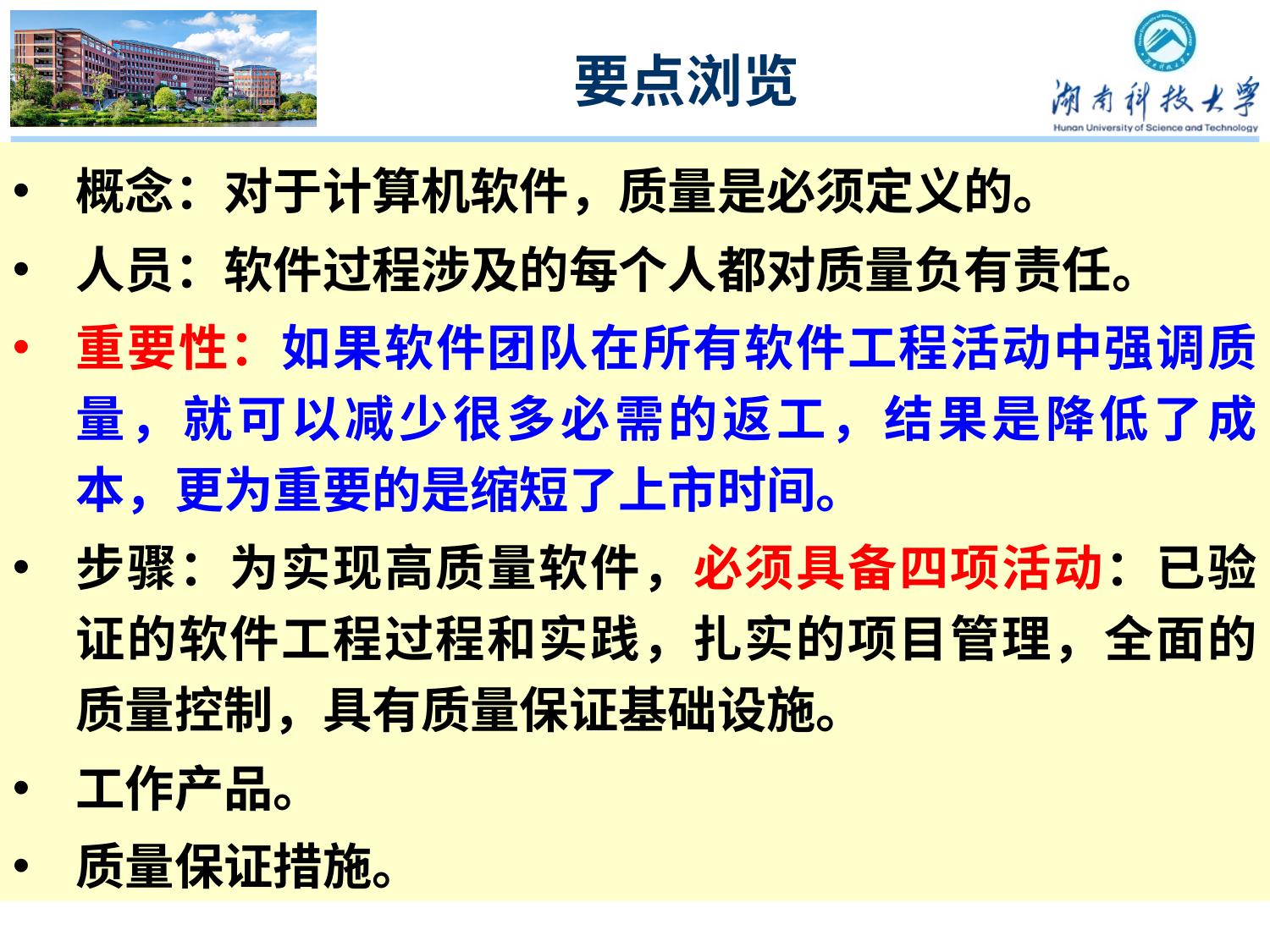

要点浏览
概念：对于计算机软件，质量是必须定义的。
人员：软件过程涉及的每个人都对质量负有责任。
重要性：如果软件团队在所有软件工程活动中强调质量，就可以减少很多必需的返工，结果是降低了成本，更为重要的是缩短了上市时间。
步骤：为实现高质量软件，必须具备四项活动：已验证的软件工程过程和实践，扎实的项目管理，全面的质量控制，具有质量保证基础设施。
工作产品。
质量保证措施。
2